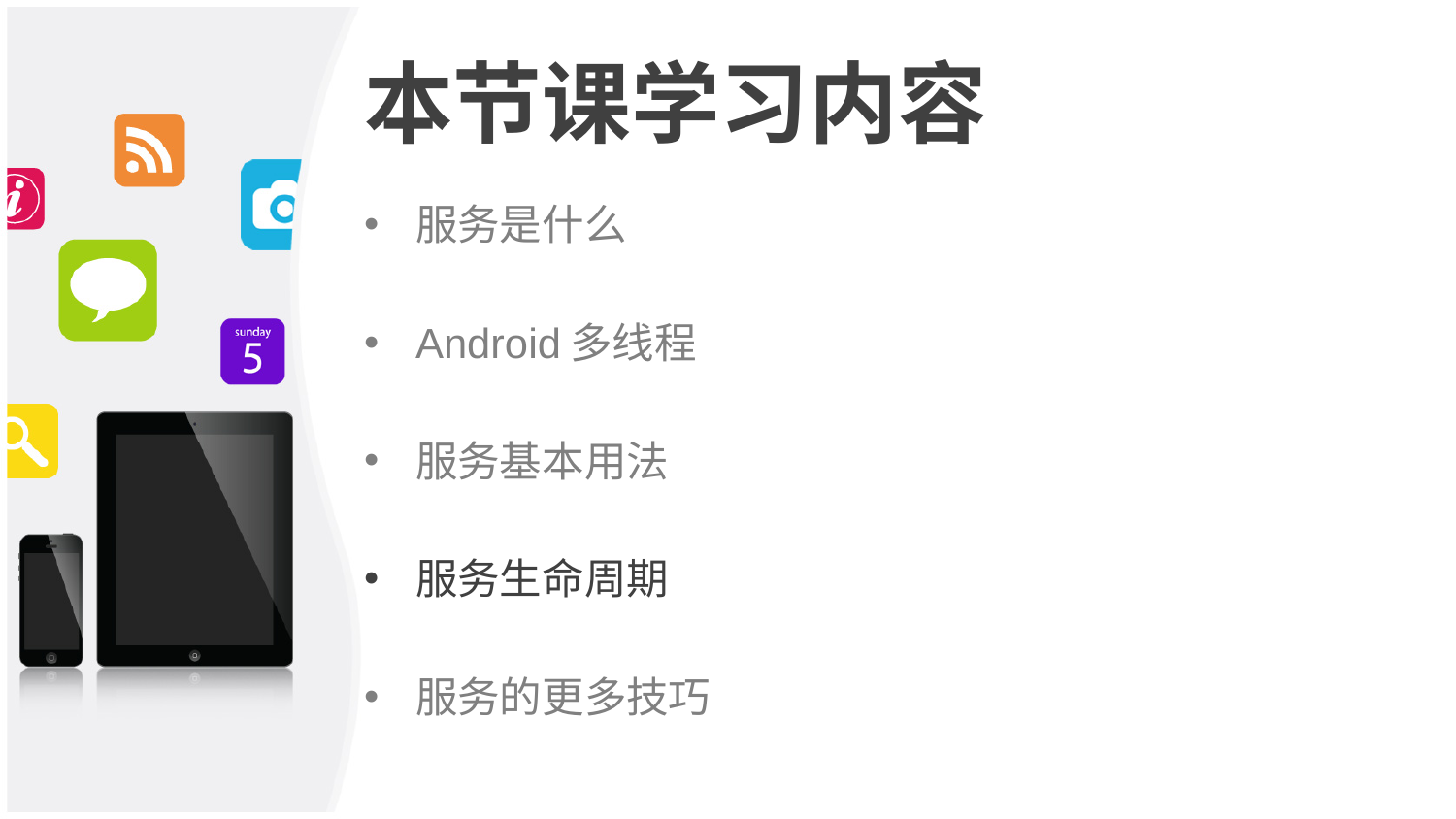

# 本节课学习内容
服务是什么

Android多线程

服务基本用法

服务生命周期

服务的更多技巧